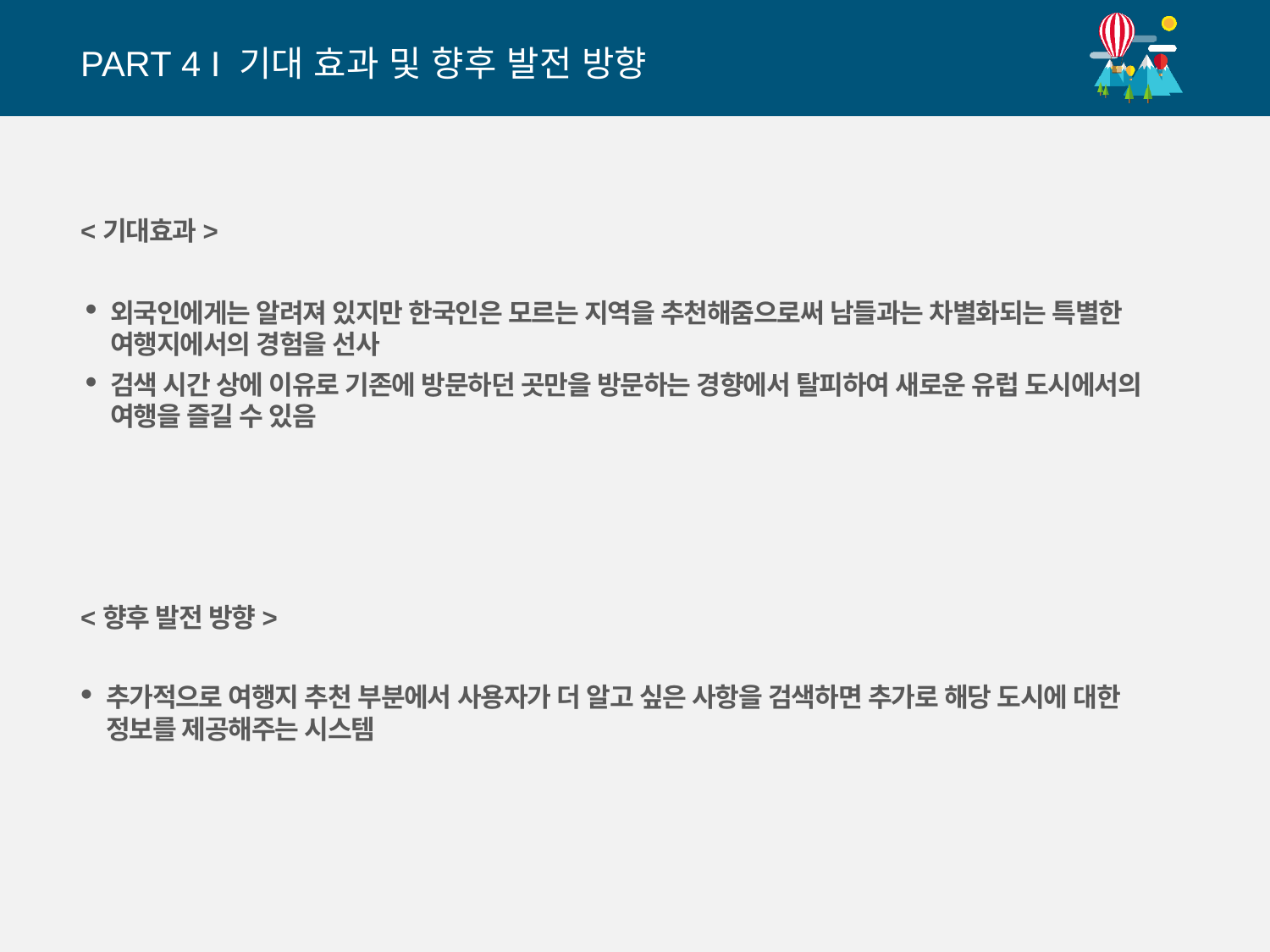

PART 4 I 기대 효과 및 향후 발전 방향
<기대효과>
외국인에게는 알려져 있지만 한국인은 모르는 지역을 추천해줌으로써 남들과는 차별화되는 특별한 여행지에서의 경험을 선사
검색 시간 상에 이유로 기존에 방문하던 곳만을 방문하는 경향에서 탈피하여 새로운 유럽 도시에서의 여행을 즐길 수 있음
<향후 발전 방향>
추가적으로 여행지 추천 부분에서 사용자가 더 알고 싶은 사항을 검색하면 추가로 해당 도시에 대한 정보를 제공해주는 시스템